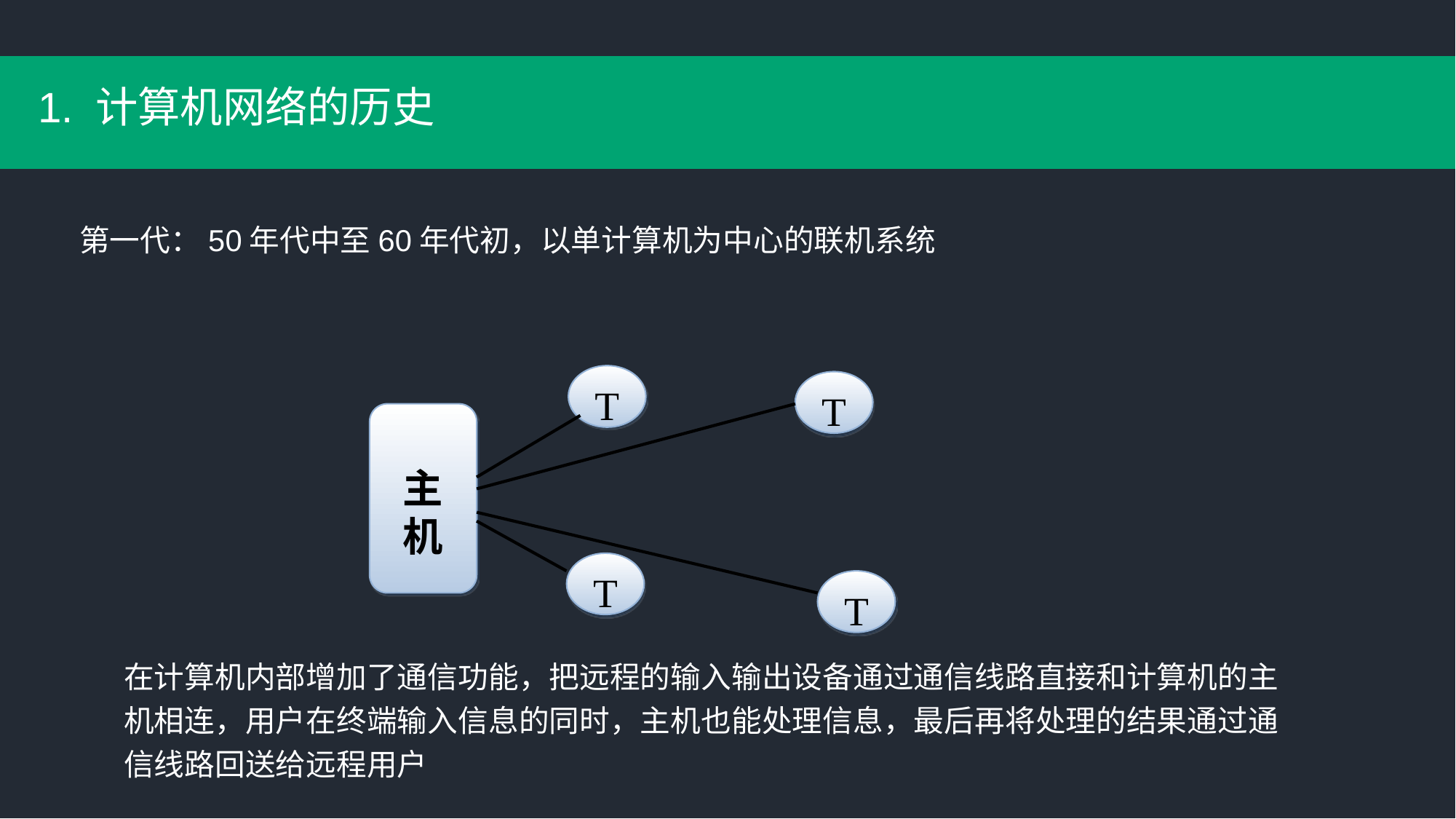

# 1. 计算机网络的历史
第一代：50年代中至60年代初，以单计算机为中心的联机系统
T

主
机
T
T
T
在计算机内部增加了通信功能，把远程的输入输出设备通过通信线路直接和计算机的主机相连，用户在终端输入信息的同时，主机也能处理信息，最后再将处理的结果通过通信线路回送给远程用户